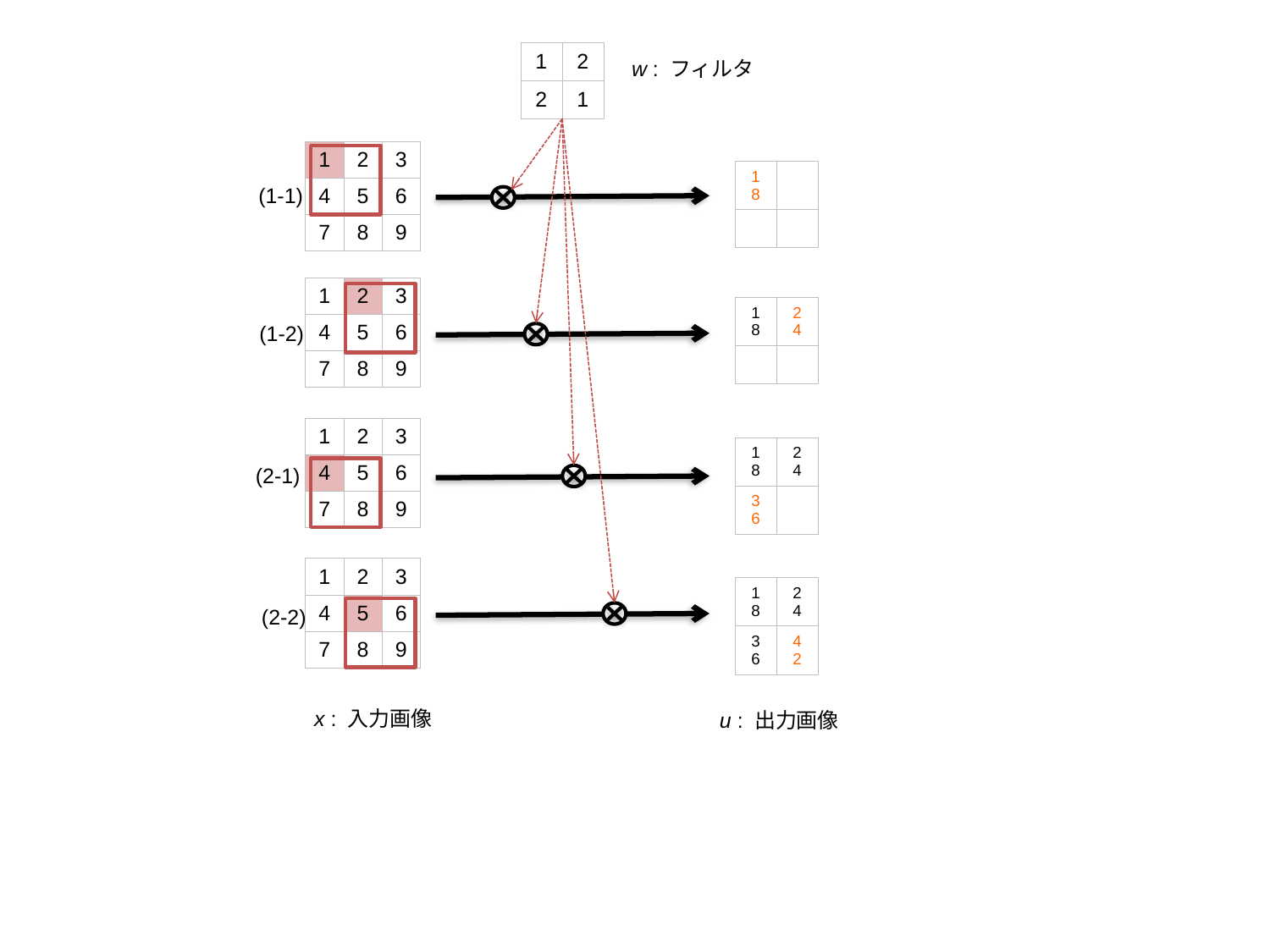

| 1 | 2 |
| --- | --- |
| 2 | 1 |
w : フィルタ
| 1 | 2 | 3 |
| --- | --- | --- |
| 4 | 5 | 6 |
| 7 | 8 | 9 |

| 18 |  |
| --- | --- |
|  |  |
(1-1)

| 1 | 2 | 3 |
| --- | --- | --- |
| 4 | 5 | 6 |
| 7 | 8 | 9 |

| 18 | 24 |
| --- | --- |
|  |  |
(1-2)

| 1 | 2 | 3 |
| --- | --- | --- |
| 4 | 5 | 6 |
| 7 | 8 | 9 |
| 18 | 24 |
| --- | --- |
| 36 |  |
(2-1)

| 1 | 2 | 3 |
| --- | --- | --- |
| 4 | 5 | 6 |
| 7 | 8 | 9 |
| 18 | 24 |
| --- | --- |
| 36 | 42 |
(2-2)

x : 入力画像
u : 出力画像